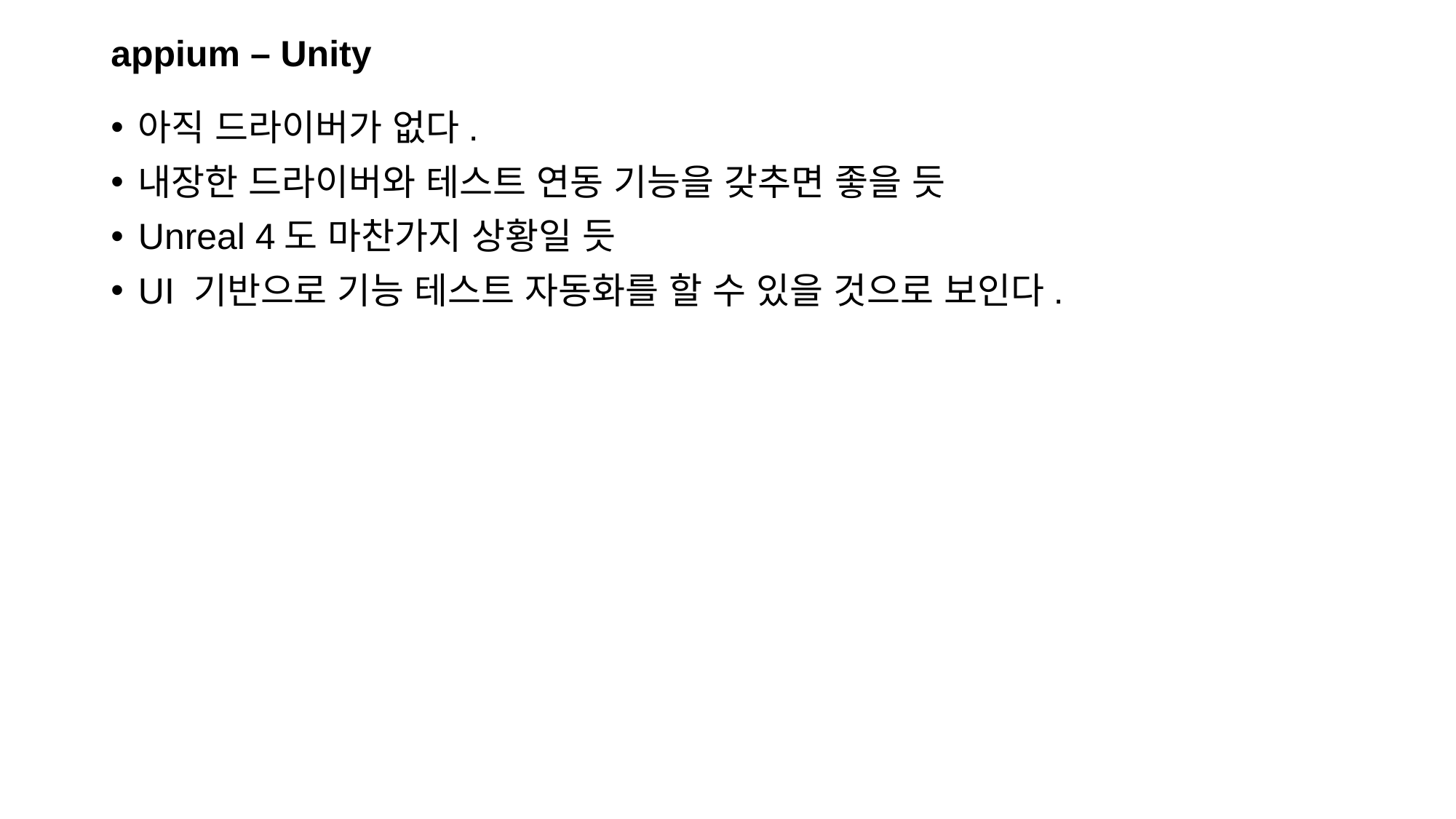

# appium – Unity
아직 드라이버가 없다.
내장한 드라이버와 테스트 연동 기능을 갖추면 좋을 듯
Unreal 4도 마찬가지 상황일 듯
UI 기반으로 기능 테스트 자동화를 할 수 있을 것으로 보인다.